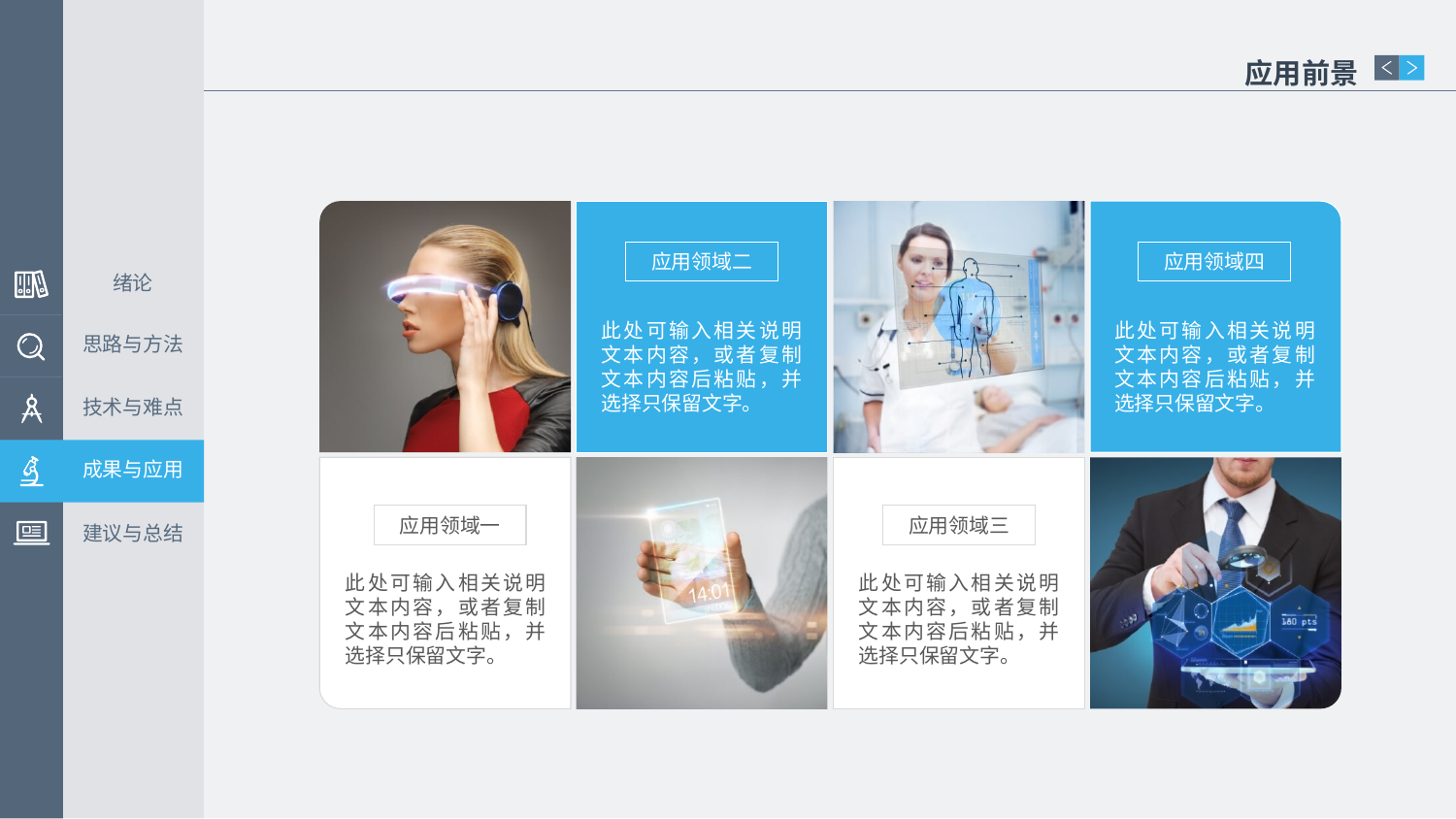

应用前景

应用领域二
应用领域四
绪论

此处可输入相关说明文本内容，或者复制文本内容后粘贴，并选择只保留文字。
此处可输入相关说明文本内容，或者复制文本内容后粘贴，并选择只保留文字。
思路与方法

技术与难点

成果与应用

应用领域一
应用领域三
建议与总结

此处可输入相关说明文本内容，或者复制文本内容后粘贴，并选择只保留文字。
此处可输入相关说明文本内容，或者复制文本内容后粘贴，并选择只保留文字。